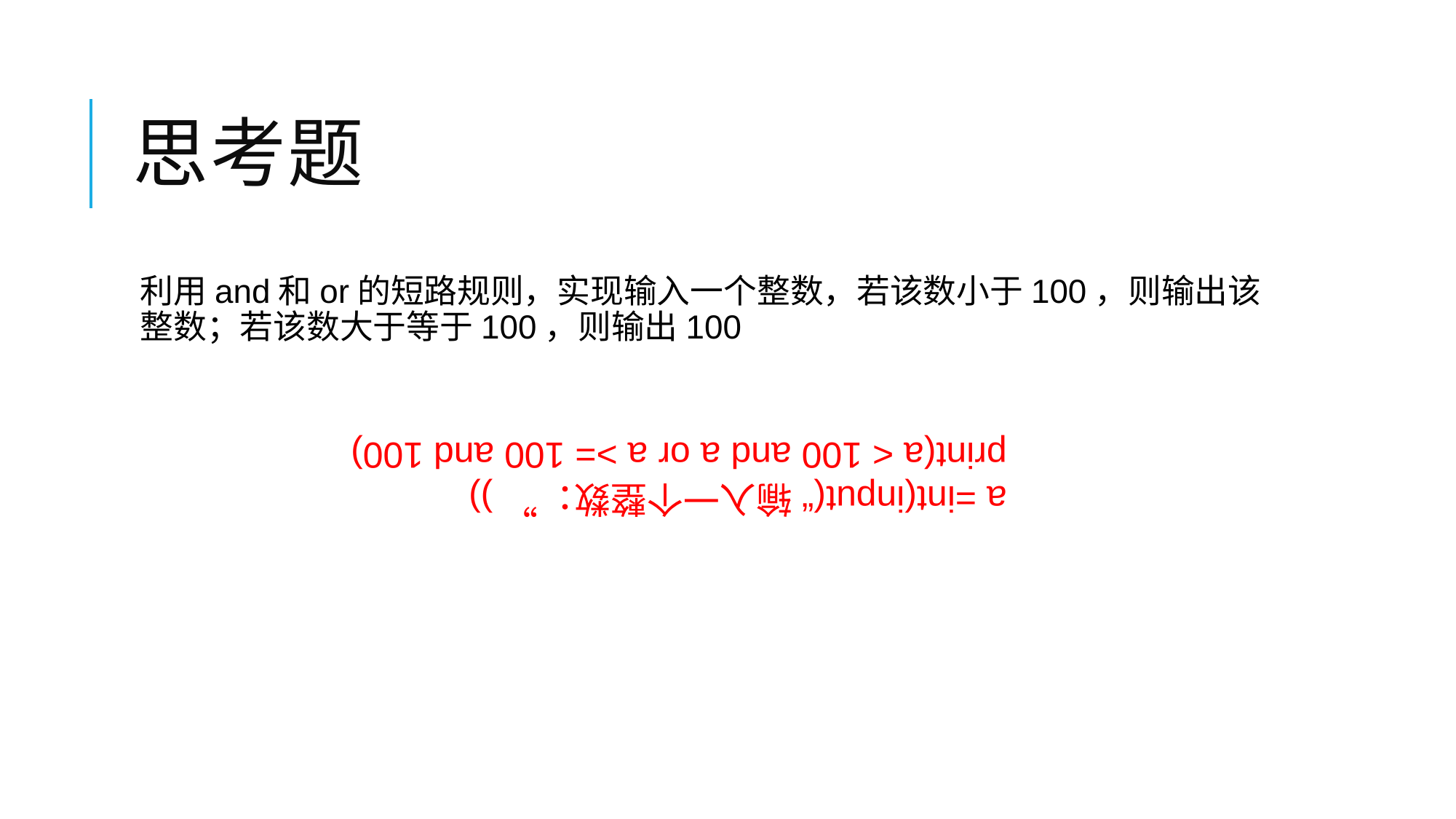

# 思考题
利用and和or的短路规则，实现输入一个整数，若该数小于100，则输出该整数；若该数大于等于100，则输出100
a =int(input(“输入一个整数：”))
print(a < 100 and a or a >= 100 and 100)